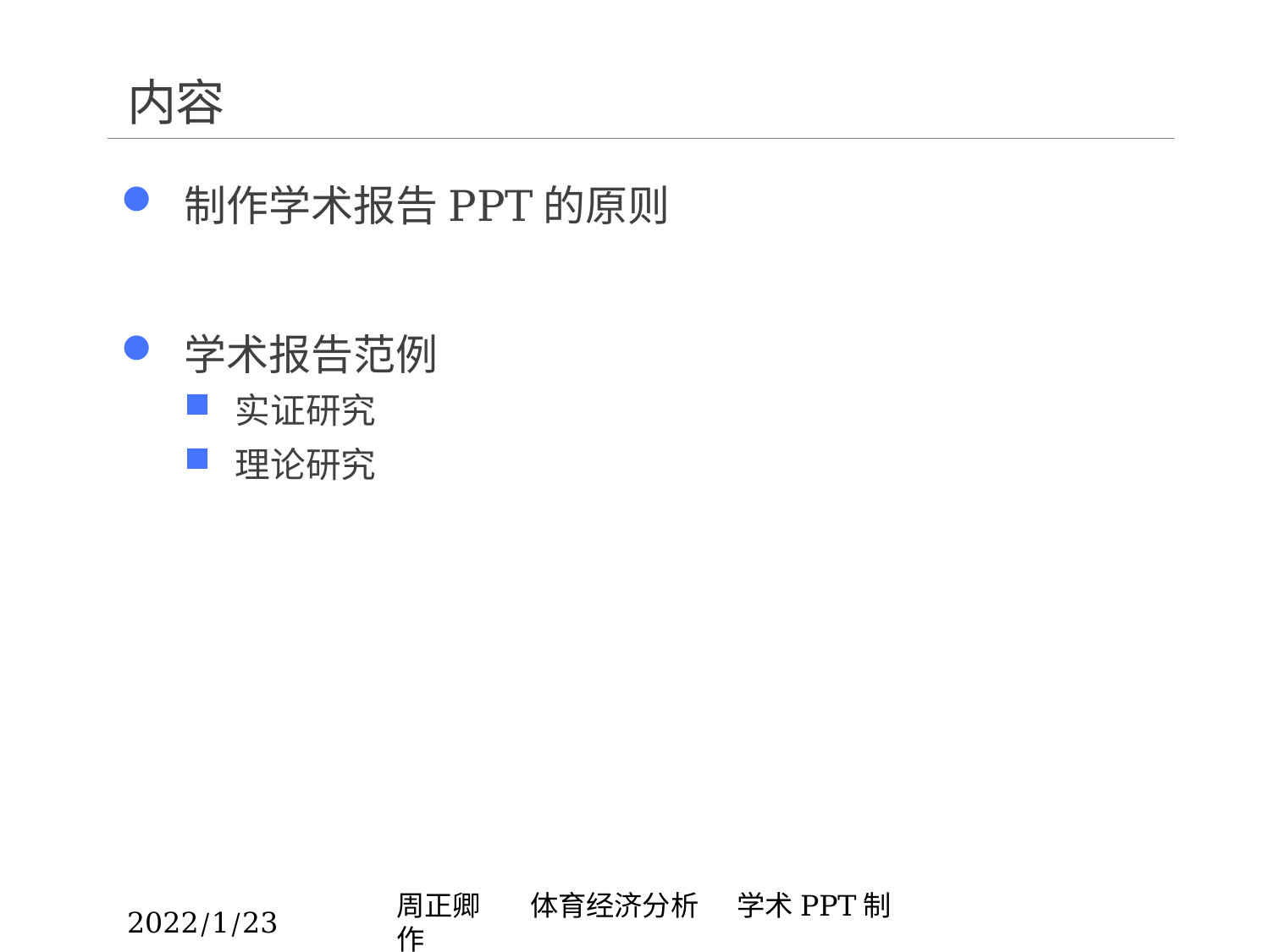

# 内容
制作学术报告PPT的原则

学术报告范例
实证研究
理论研究

2022/1/23
周正卿	 体育经济分析      学术PPT制作
2